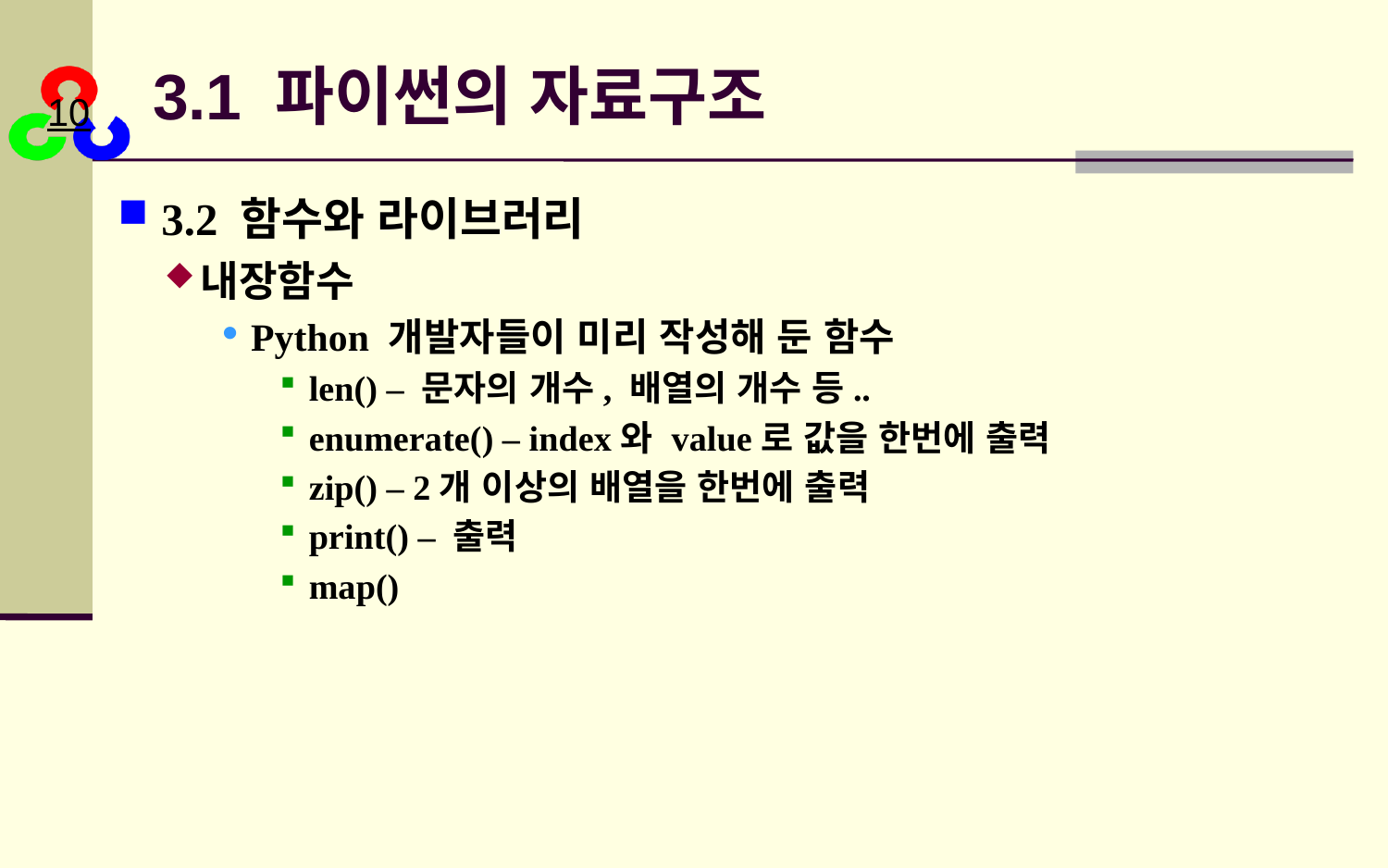

# 3.1 파이썬의 자료구조
3.2 함수와 라이브러리
내장함수
Python 개발자들이 미리 작성해 둔 함수
len() – 문자의 개수, 배열의 개수 등..
enumerate() – index와 value로 값을 한번에 출력
zip() – 2개 이상의 배열을 한번에 출력
print() – 출력
map()